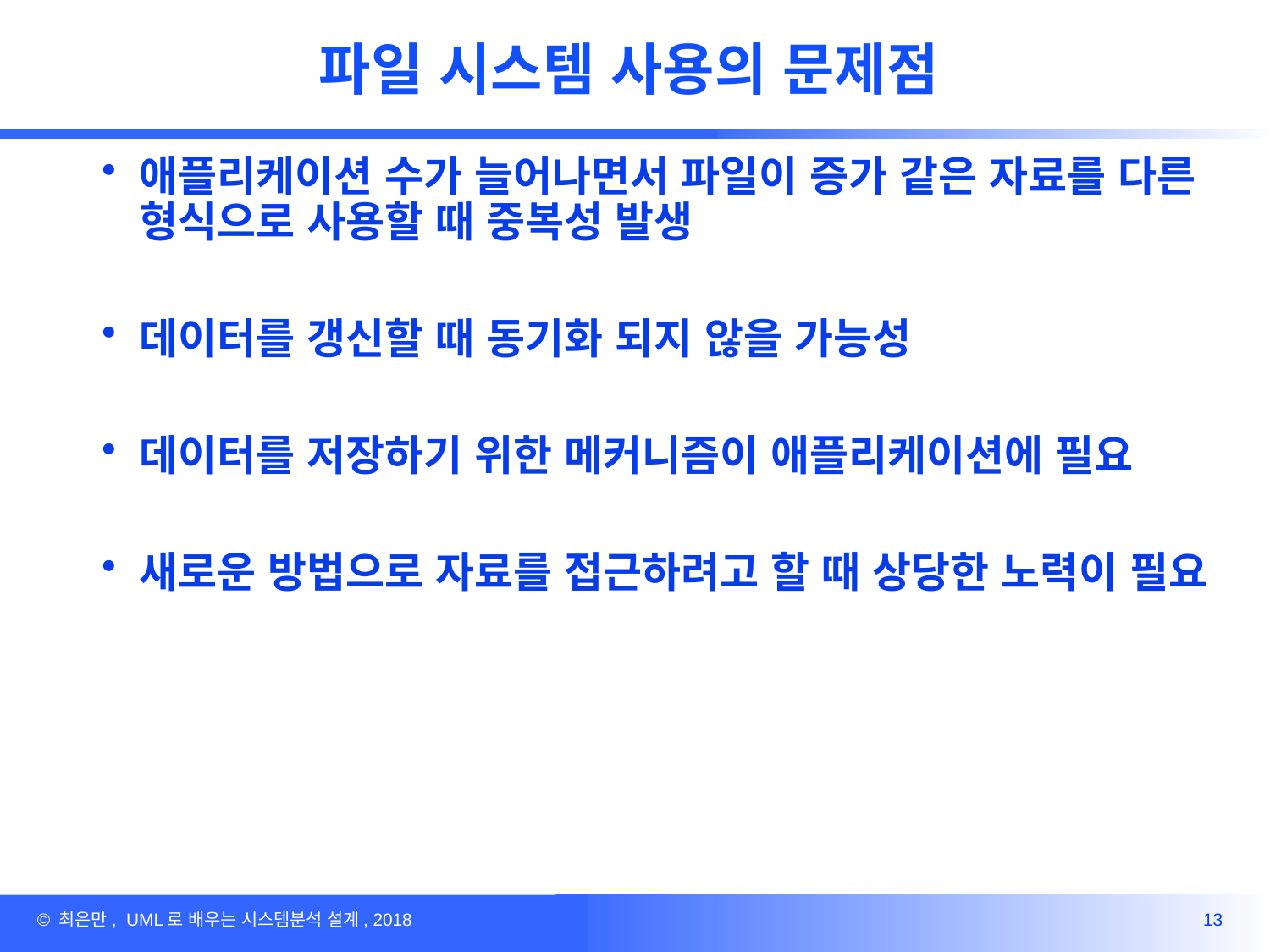

# 파일 시스템 사용의 문제점
애플리케이션 수가 늘어나면서 파일이 증가 같은 자료를 다른 형식으로 사용할 때 중복성 발생

데이터를 갱신할 때 동기화 되지 않을 가능성

데이터를 저장하기 위한 메커니즘이 애플리케이션에 필요

새로운 방법으로 자료를 접근하려고 할 때 상당한 노력이 필요